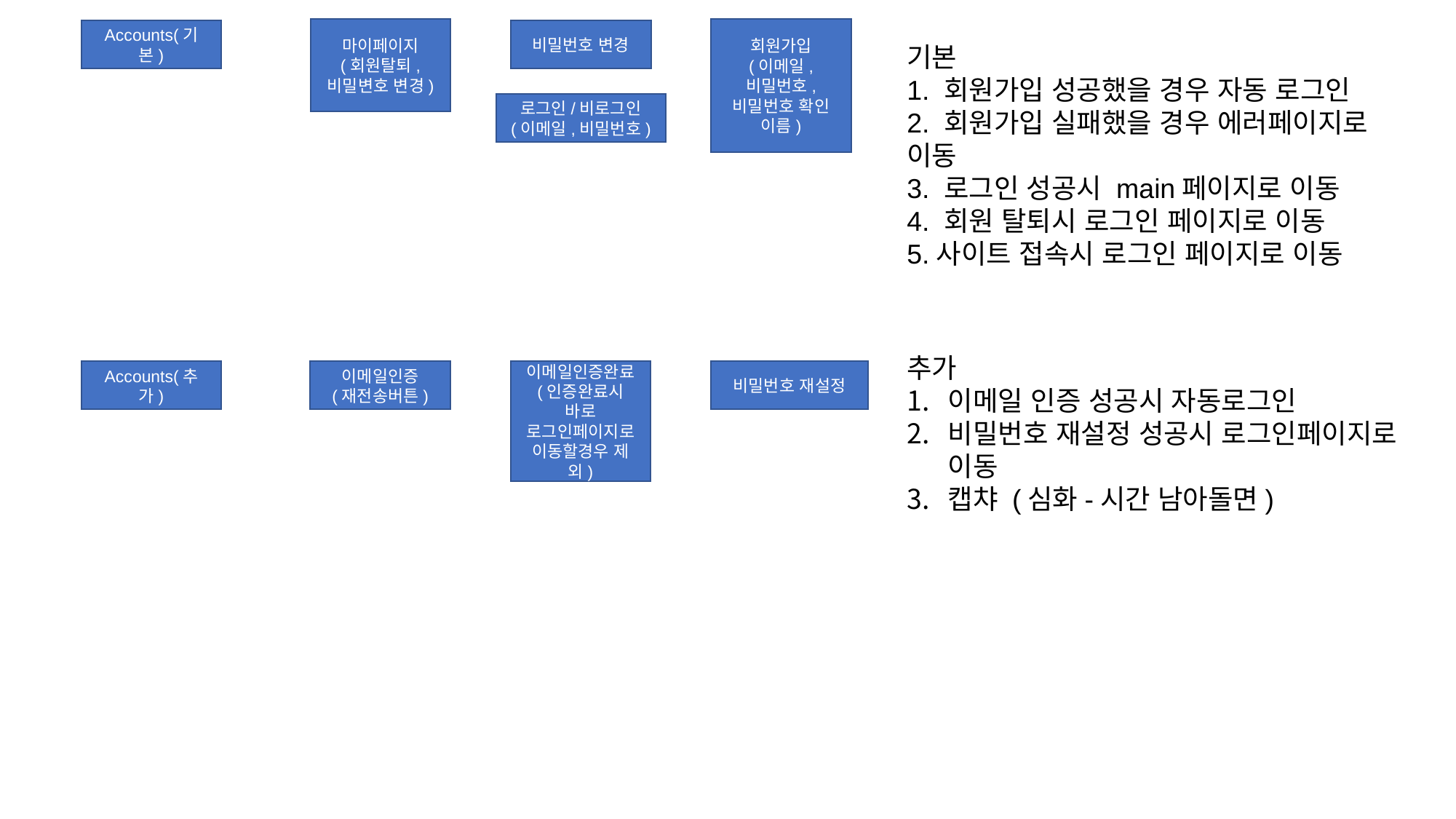

마이페이지
(회원탈퇴, 비밀변호 변경)
회원가입
(이메일,
비밀번호,
비밀번호 확인
이름)
Accounts(기본)
비밀번호 변경
기본
1. 회원가입 성공했을 경우 자동 로그인
2. 회원가입 실패했을 경우 에러페이지로 이동
3. 로그인 성공시 main페이지로 이동
4. 회원 탈퇴시 로그인 페이지로 이동
5.사이트 접속시 로그인 페이지로 이동
로그인/비로그인
(이메일,비밀번호)
추가
이메일 인증 성공시 자동로그인
비밀번호 재설정 성공시 로그인페이지로 이동
캡챠 (심화-시간 남아돌면)
Accounts(추가)
이메일인증
(재전송버튼)
이메일인증완료
(인증완료시 바로 로그인페이지로 이동할경우 제외)
비밀번호 재설정